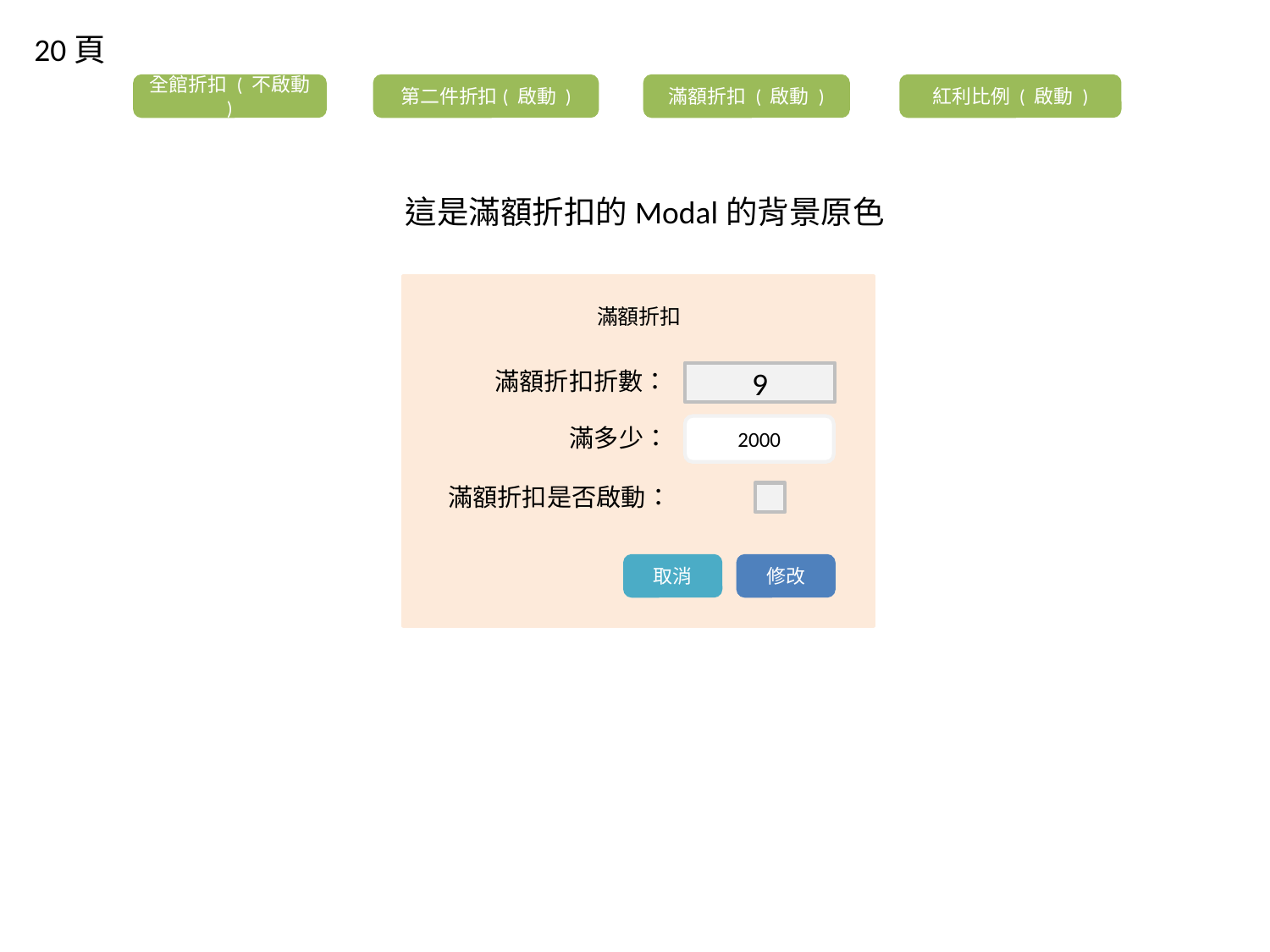

20頁
全館折扣 ( 不啟動 )
第二件折扣( 啟動 )
滿額折扣 ( 啟動 )
紅利比例 ( 啟動 )
這是滿額折扣的Modal的背景原色

滿額折扣
滿額折扣折數：
9
滿多少：
2000
滿額折扣是否啟動：

取消
修改